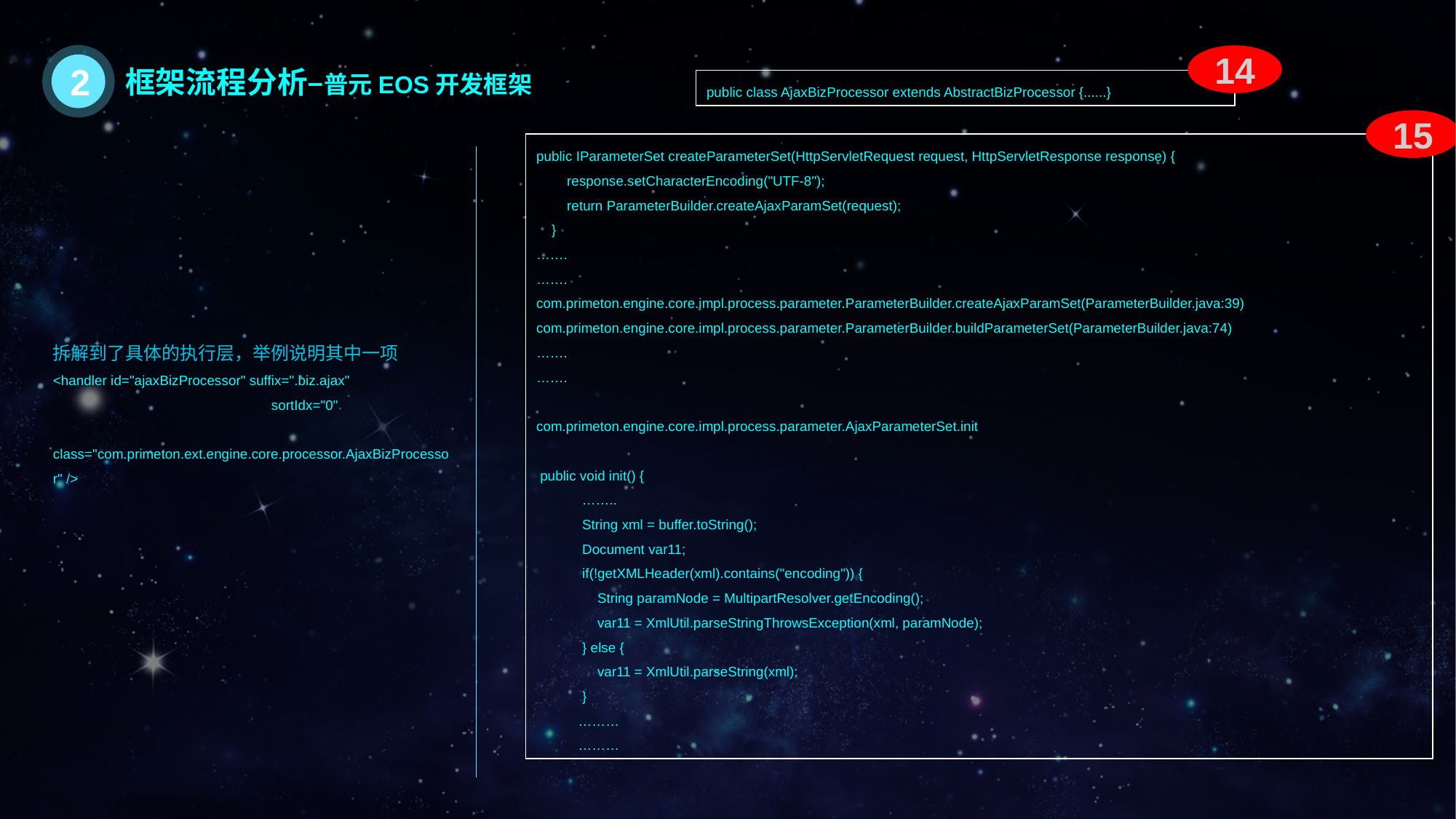

2
14
框架流程分析–普元EOS开发框架
public class AjaxBizProcessor extends AbstractBizProcessor {......}
15
public IParameterSet createParameterSet(HttpServletRequest request, HttpServletResponse response) {
        response.setCharacterEncoding("UTF-8");
        return ParameterBuilder.createAjaxParamSet(request);
    }
…….
…….
com.primeton.engine.core.impl.process.parameter.ParameterBuilder.createAjaxParamSet(ParameterBuilder.java:39)
com.primeton.engine.core.impl.process.parameter.ParameterBuilder.buildParameterSet(ParameterBuilder.java:74)
…….
…….

com.primeton.engine.core.impl.process.parameter.AjaxParameterSet.init

 public void init() {
            ……..
            String xml = buffer.toString();
            Document var11;
            if(!getXMLHeader(xml).contains("encoding")) {
                String paramNode = MultipartResolver.getEncoding();
                var11 = XmlUtil.parseStringThrowsException(xml, paramNode);
            } else {
                var11 = XmlUtil.parseString(xml);
            }
           ………
           ………
拆解到了具体的执行层，举例说明其中一项
<handler id="ajaxBizProcessor" suffix=".biz.ajax"
		sortIdx="0"
		class="com.primeton.ext.engine.core.processor.AjaxBizProcessor" />